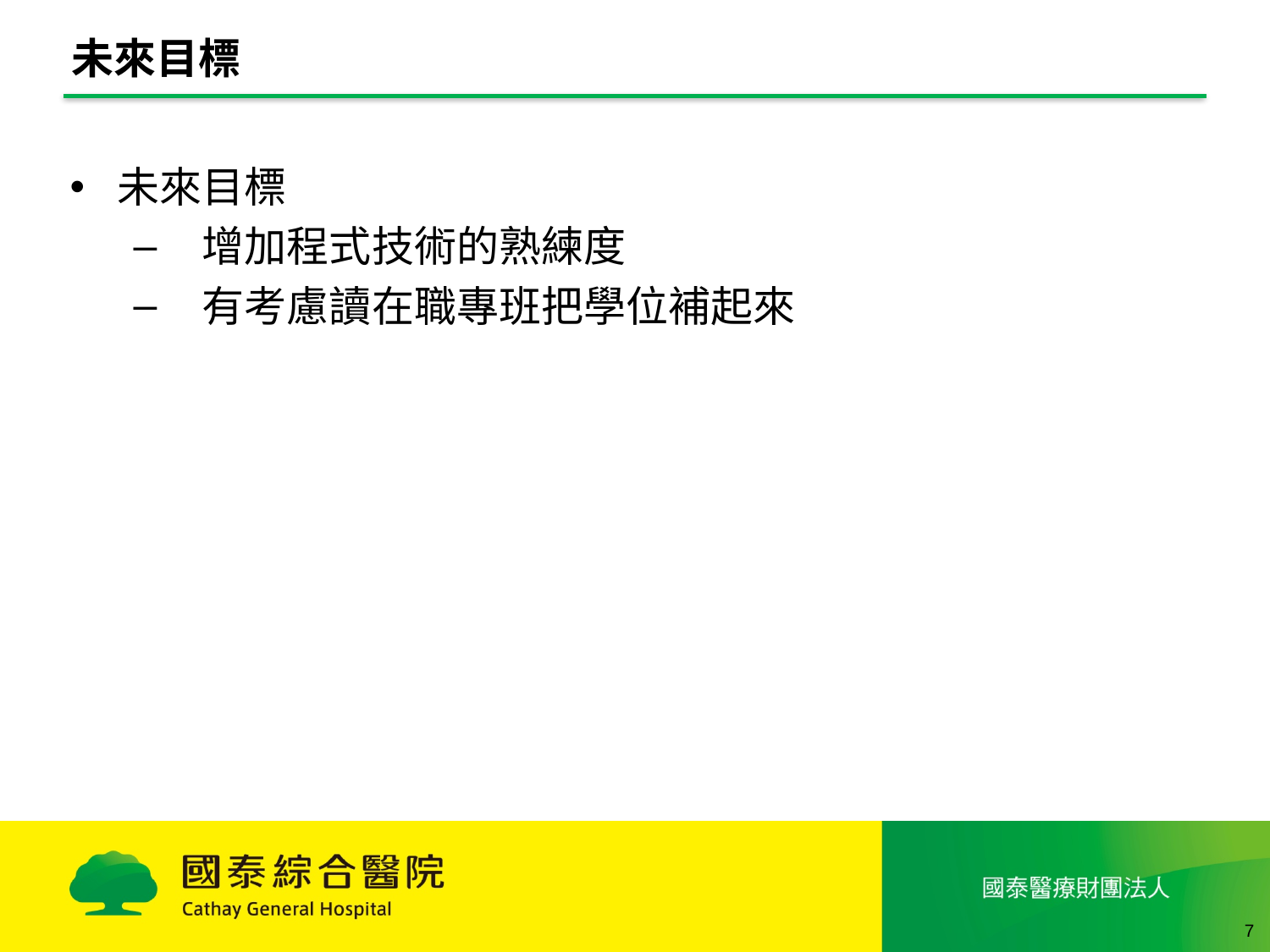

# 未來目標
未來目標
  增加程式技術的熟練度
  有考慮讀在職專班把學位補起來
7